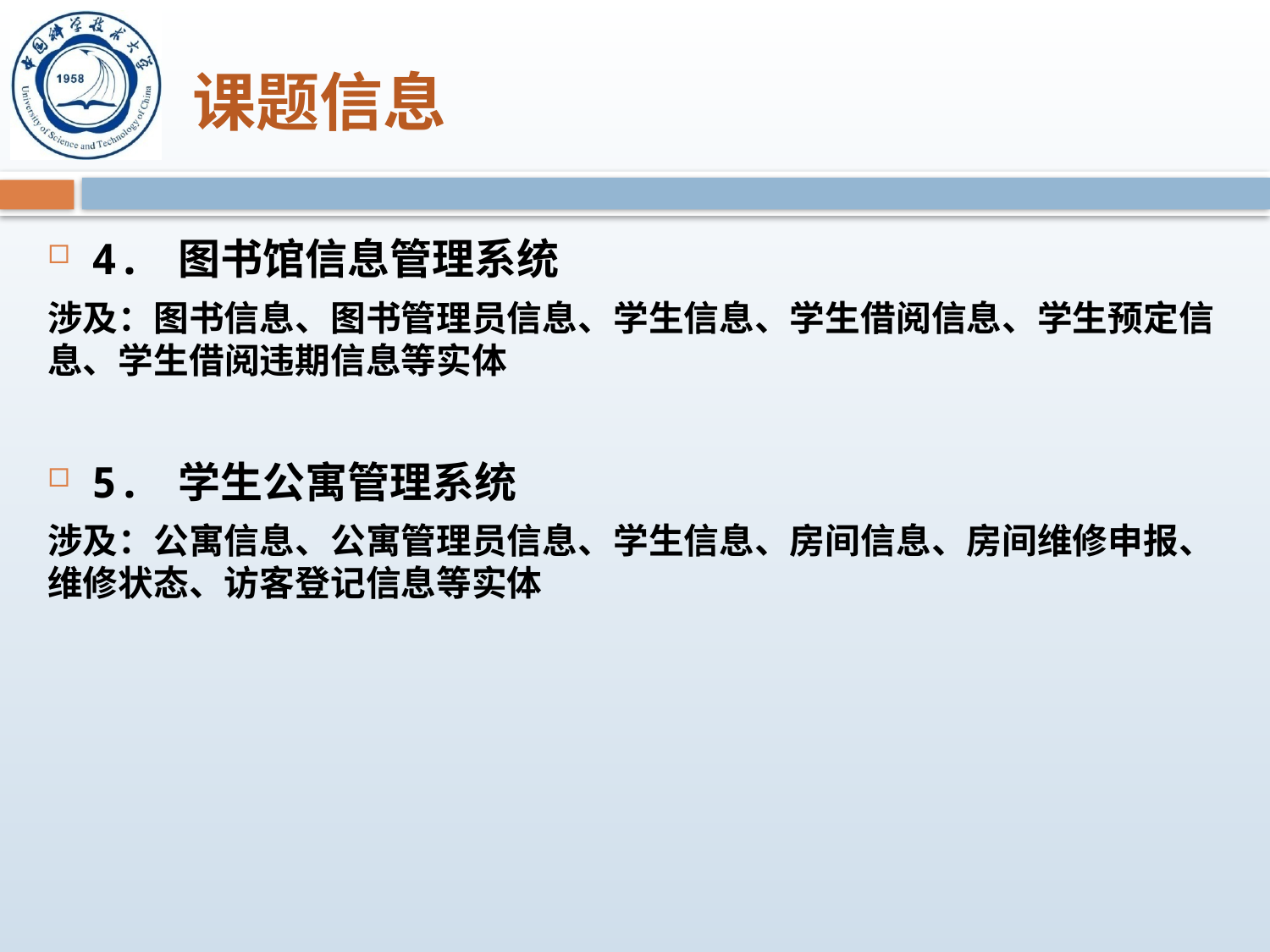

# 课题信息
4. 图书馆信息管理系统
涉及：图书信息、图书管理员信息、学生信息、学生借阅信息、学生预定信息、学生借阅违期信息等实体

5. 学生公寓管理系统
涉及：公寓信息、公寓管理员信息、学生信息、房间信息、房间维修申报、维修状态、访客登记信息等实体